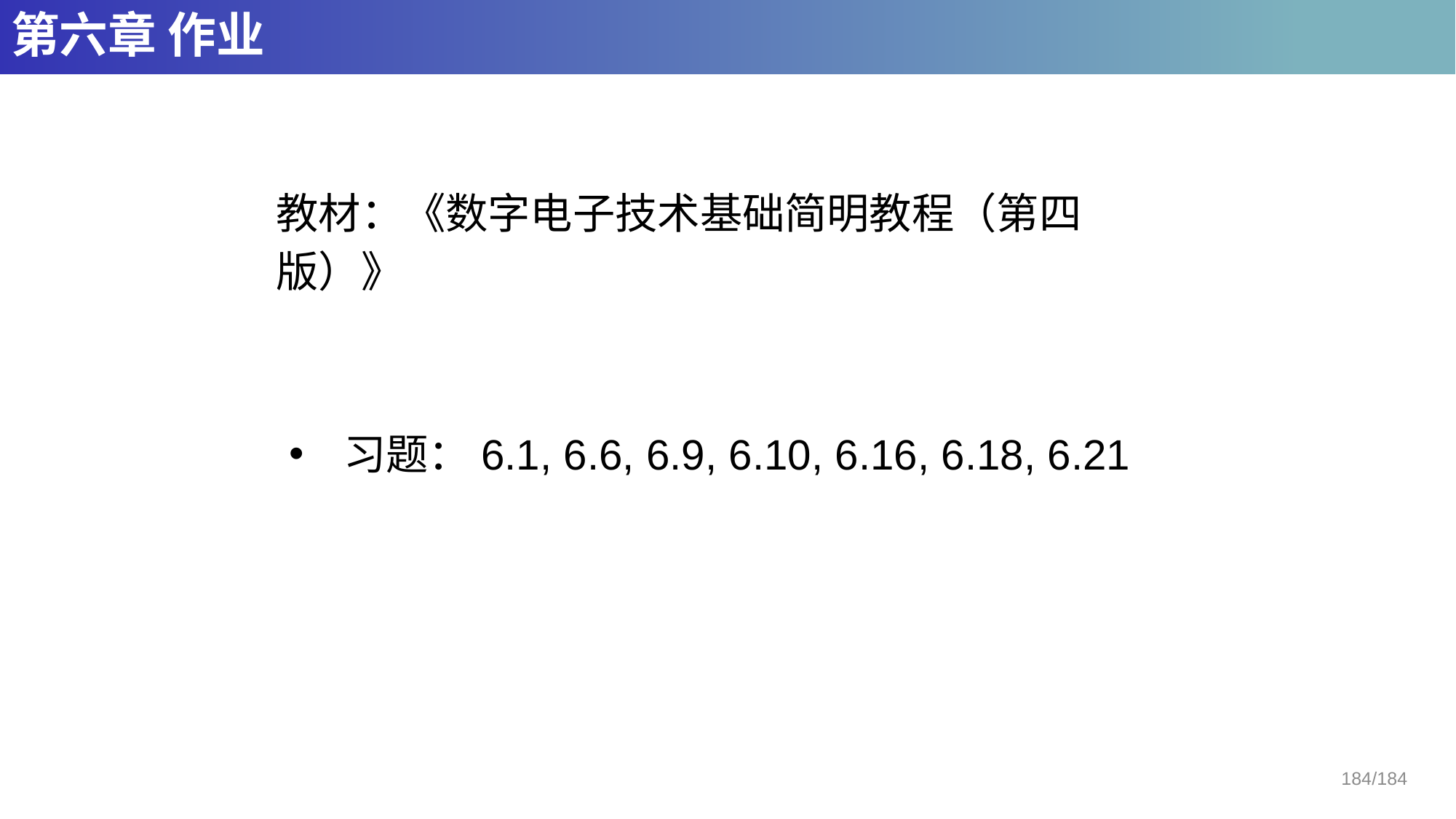

# 第六章 作业
教材：《数字电子技术基础简明教程（第四版）》
习题：6.1, 6.6, 6.9, 6.10, 6.16, 6.18, 6.21
184/184